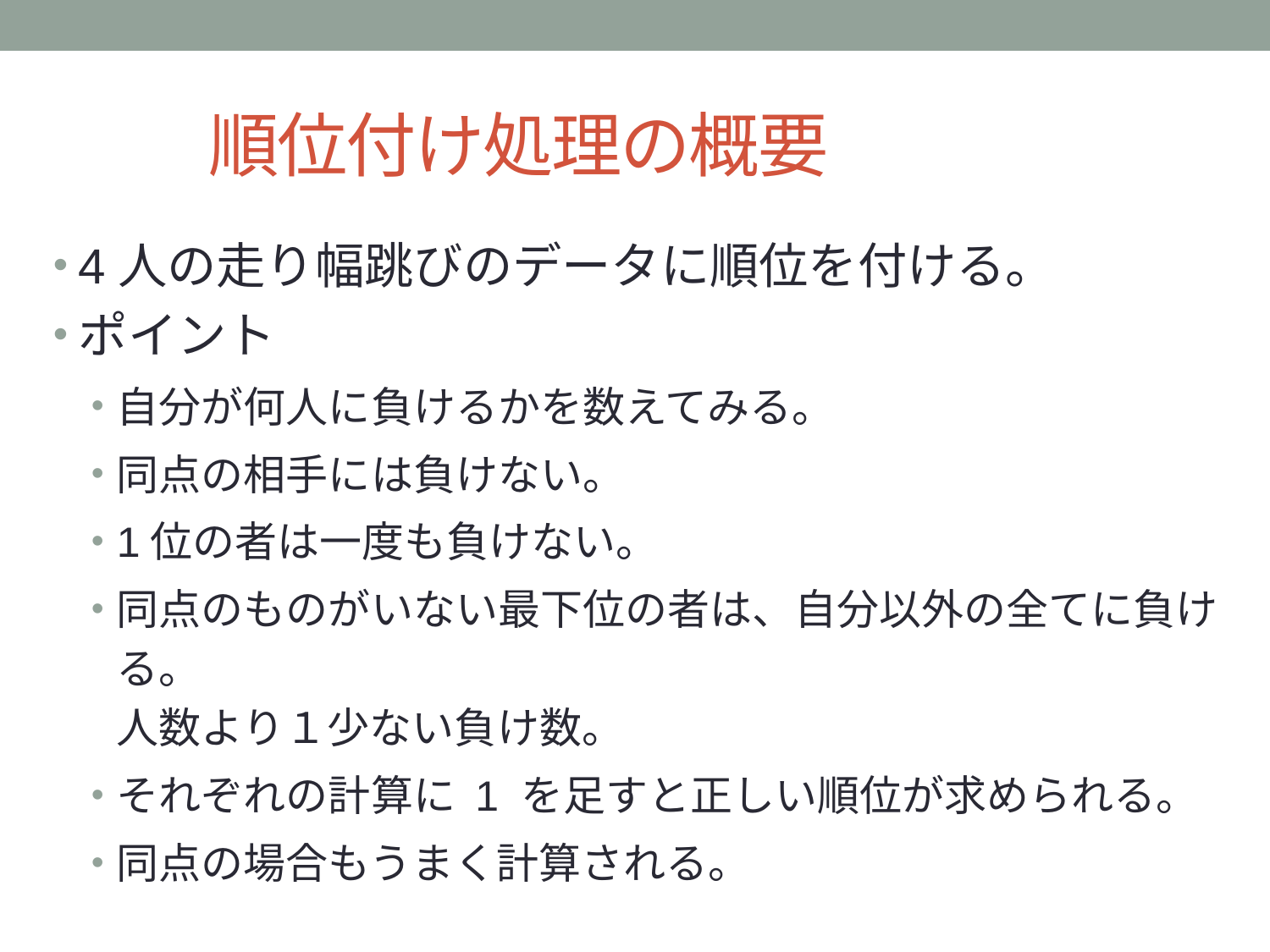

# 順位付け処理の概要
4人の走り幅跳びのデータに順位を付ける。
ポイント
自分が何人に負けるかを数えてみる。
同点の相手には負けない。
1位の者は一度も負けない。
同点のものがいない最下位の者は、自分以外の全てに負ける。
人数より１少ない負け数。
それぞれの計算に 1 を足すと正しい順位が求められる。
同点の場合もうまく計算される。